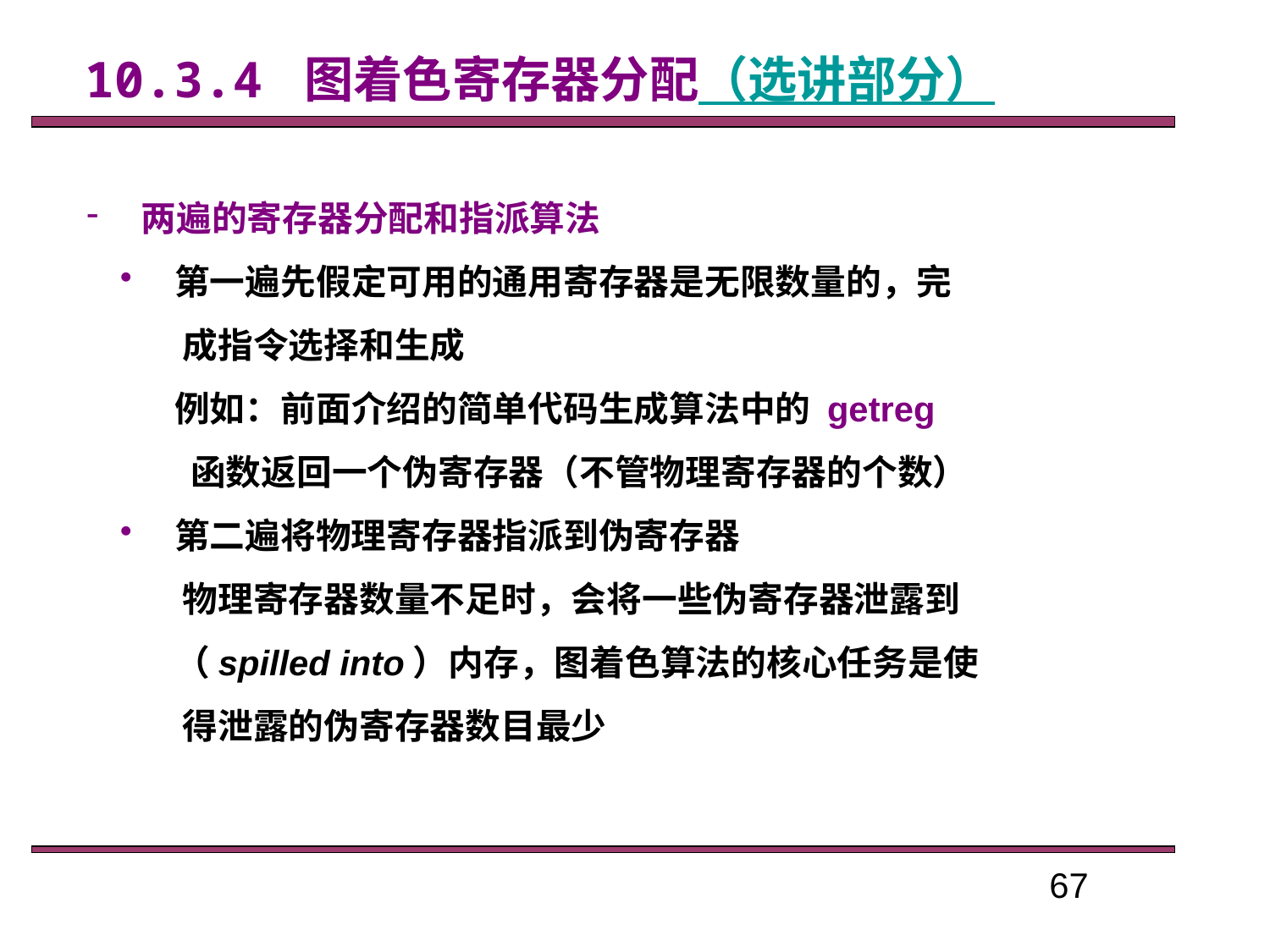

10.3.4 图着色寄存器分配（选讲部分）
  两遍的寄存器分配和指派算法
  第一遍先假定可用的通用寄存器是无限数量的，完
   成指令选择和生成
  例如：前面介绍的简单代码生成算法中的 getreg
    函数返回一个伪寄存器（不管物理寄存器的个数）
  第二遍将物理寄存器指派到伪寄存器
   物理寄存器数量不足时，会将一些伪寄存器泄露到
  （spilled into）内存，图着色算法的核心任务是使
   得泄露的伪寄存器数目最少
67